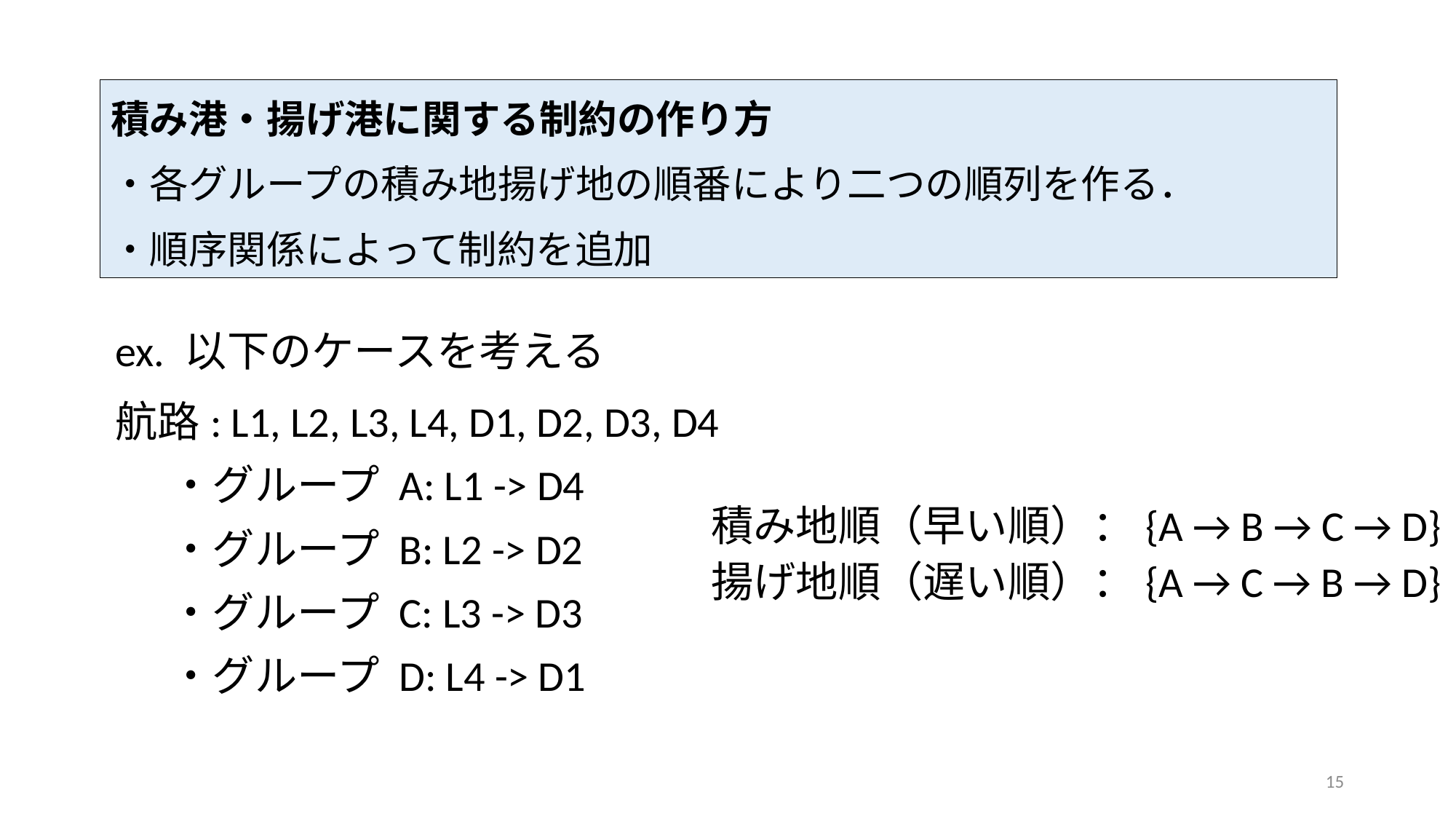

積み港・揚げ港に関する制約の作り方
・各グループの積み地揚げ地の順番により二つの順列を作る．
・順序関係によって制約を追加
ex. 以下のケースを考える
航路: L1, L2, L3, L4, D1, D2, D3, D4
・グループ A: L1 -> D4
・グループ B: L2 -> D2
・グループ C: L3 -> D3
・グループ D: L4 -> D1

積み地順（早い順）：{A → B → C → D}
揚げ地順（遅い順）：{A → C → B → D}
15